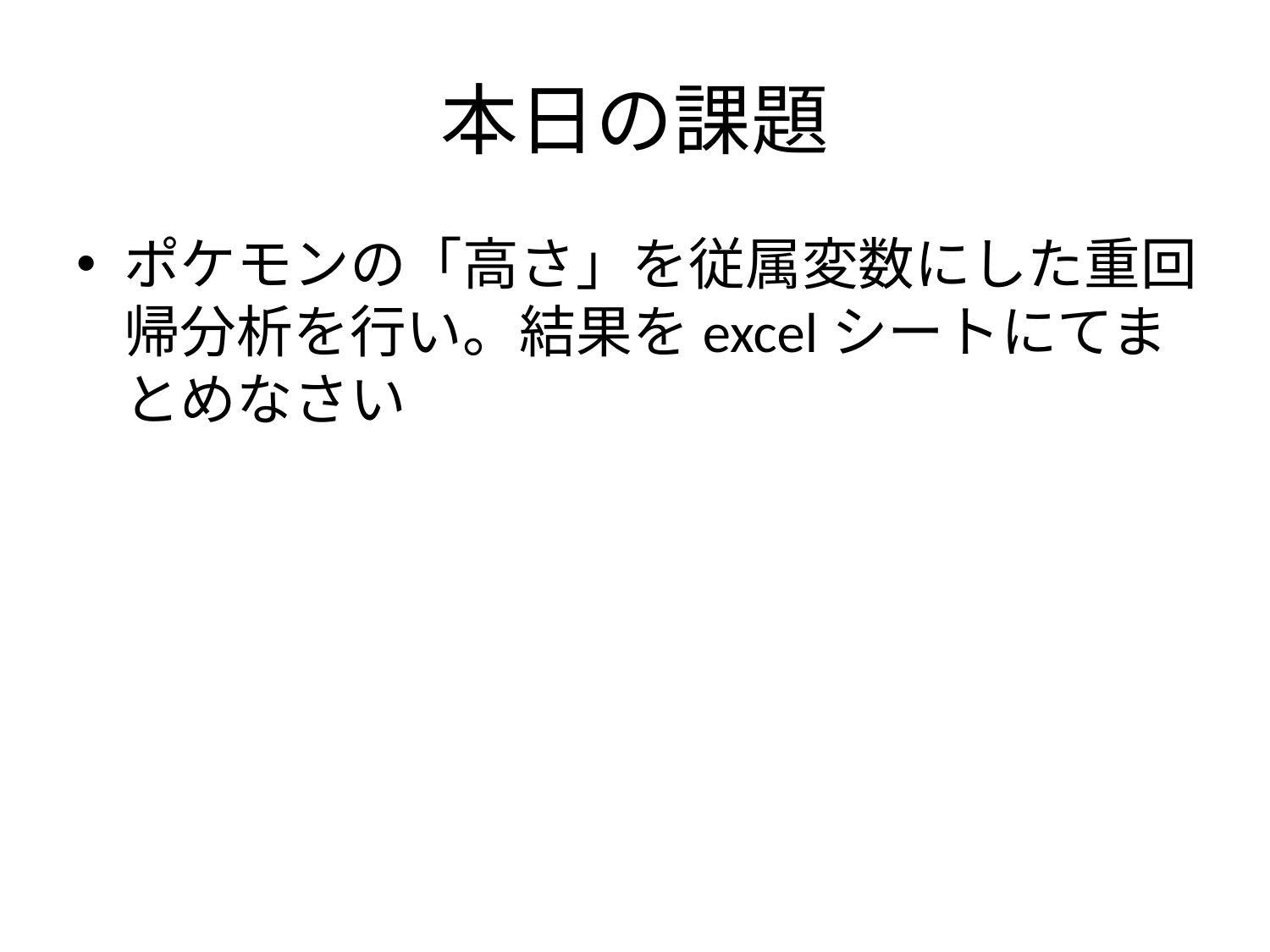

# 本日の課題
ポケモンの「高さ」を従属変数にした重回帰分析を行い。結果をexcelシートにてまとめなさい